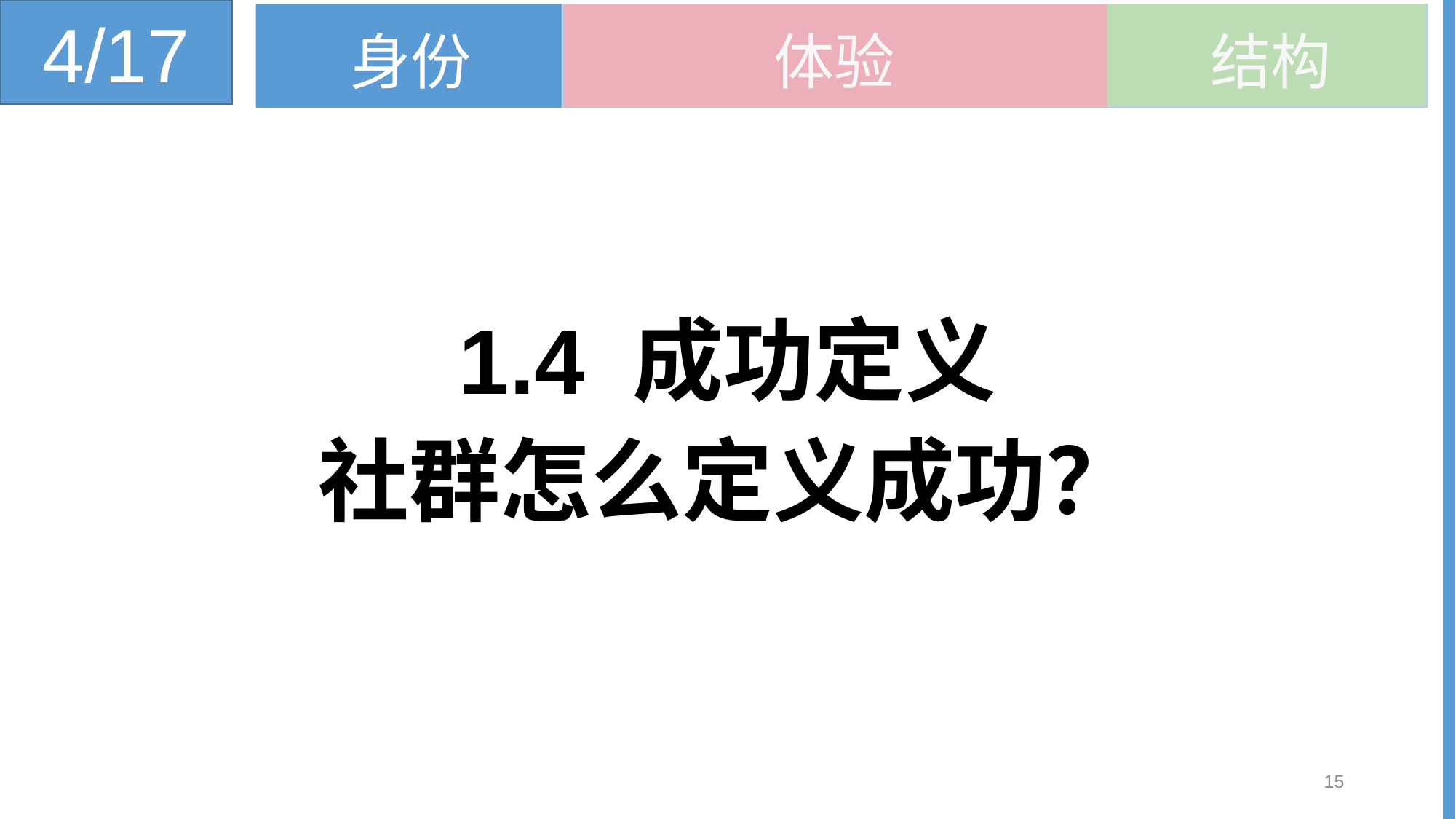

4/17

结构
身份
体验

# 1.4 成功定义
社群怎么定义成功？
15